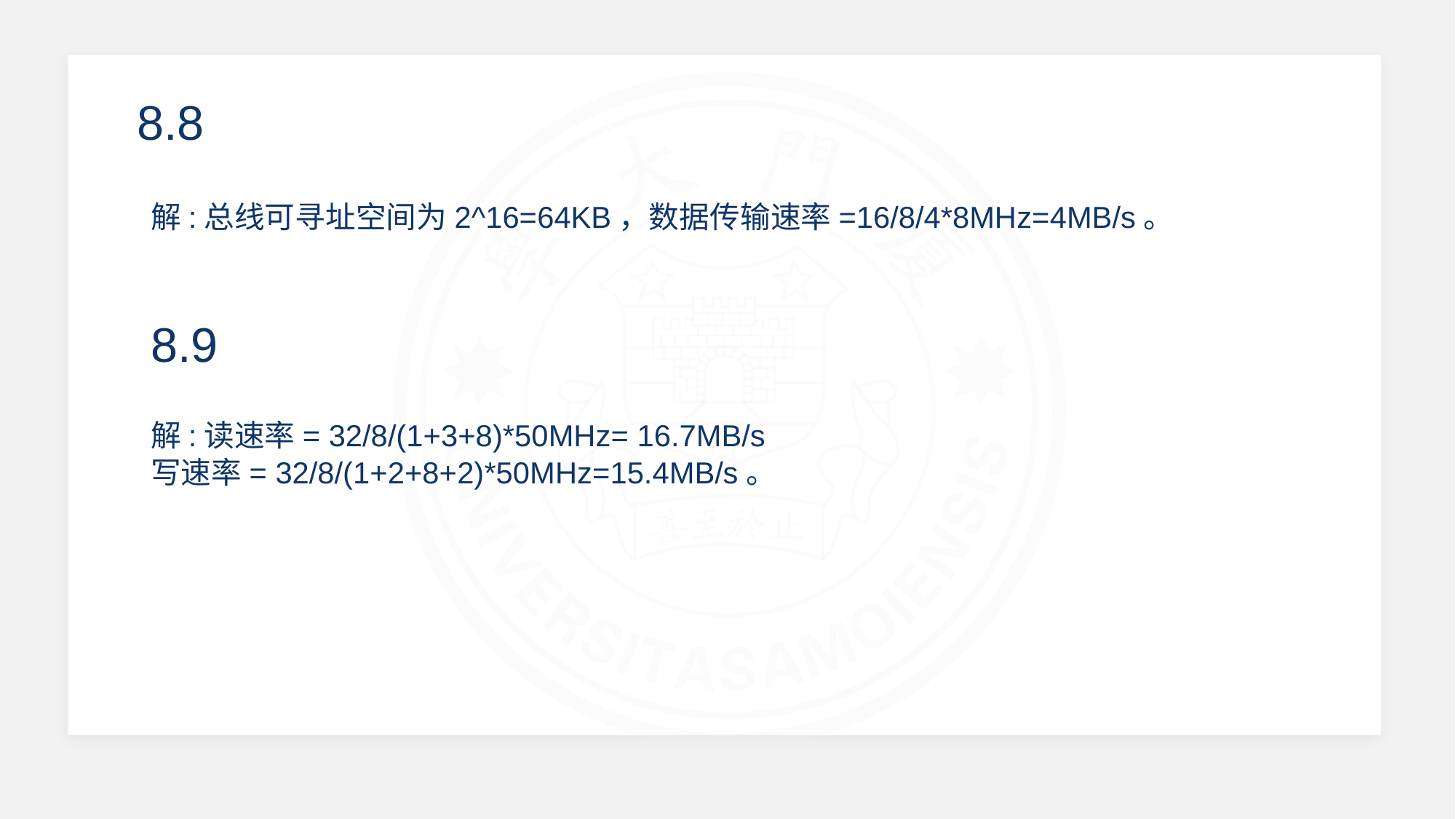

8.8
解:总线可寻址空间为2^16=64KB，数据传输速率=16/8/4*8MHz=4MB/s。

解:读速率= 32/8/(1+3+8)*50MHz= 16.7MB/s
写速率= 32/8/(1+2+8+2)*50MHz=15.4MB/s。
8.9